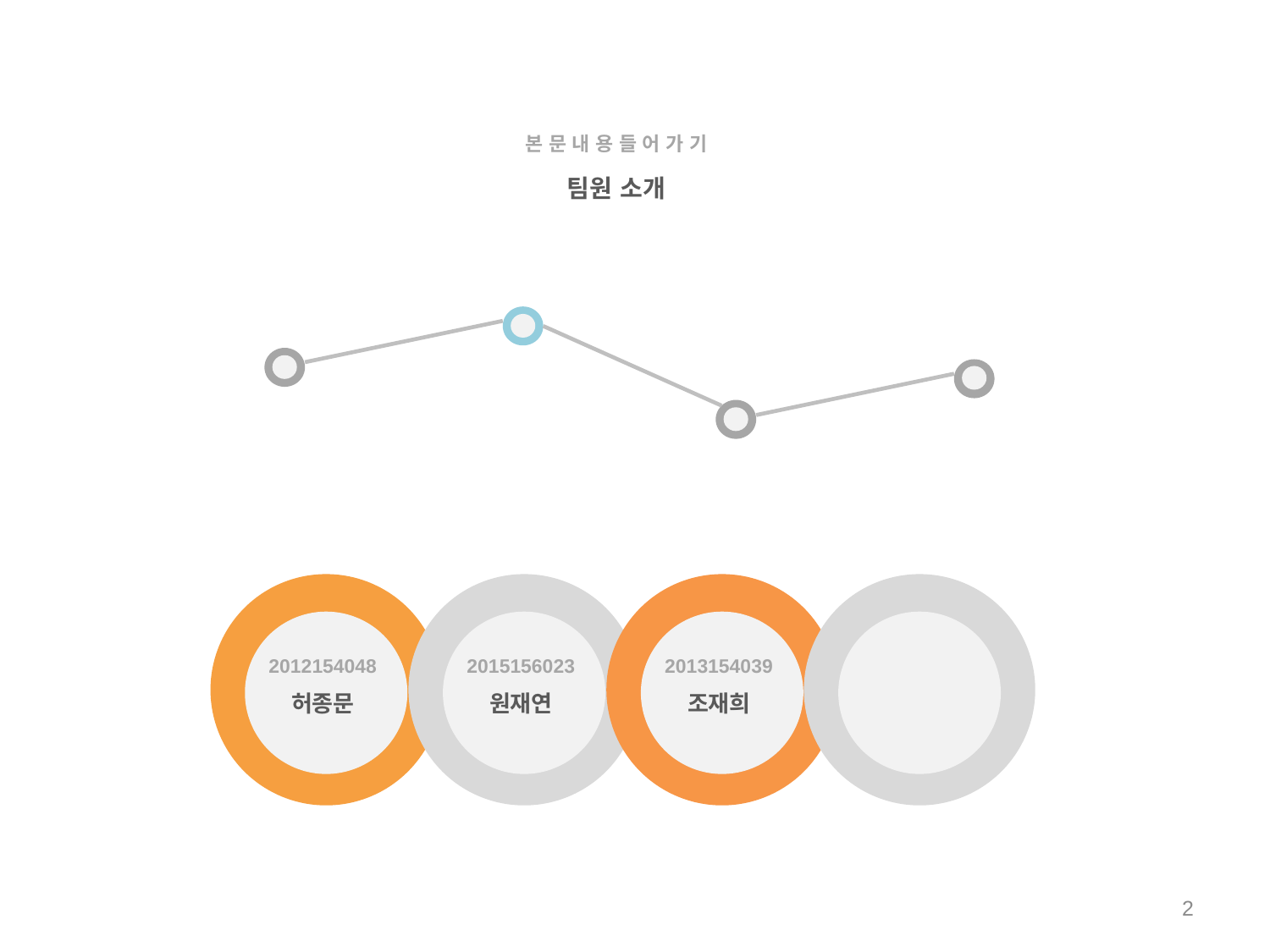

본 문 내 용 들 어 가 기
팀원 소개

2012154048
2015156023
2013154039
허종문
원재연
조재희
2